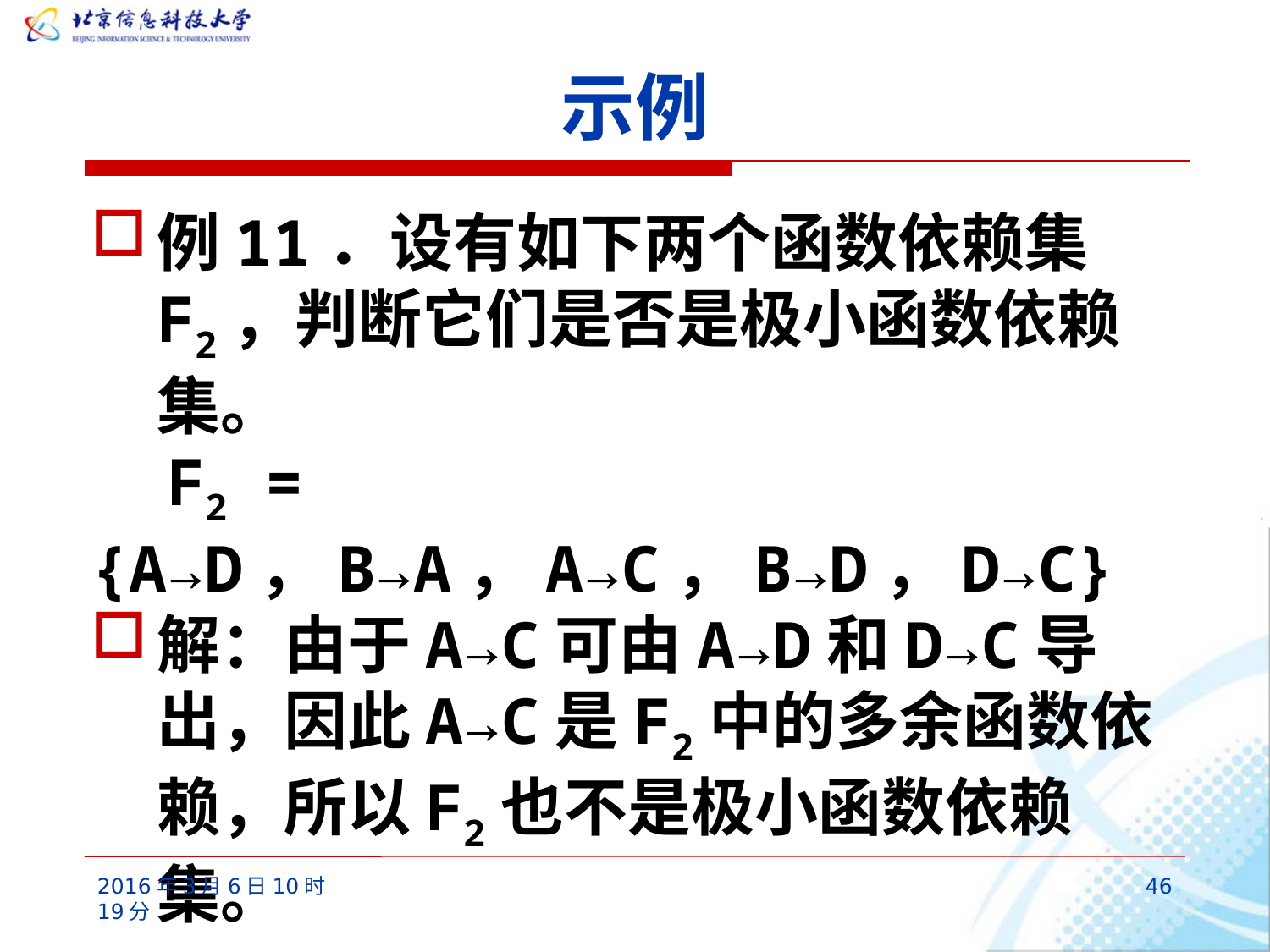

# 示例
例11．设有如下两个函数依赖集F2，判断它们是否是极小函数依赖集。
  F2 = {A→D，B→A，A→C，B→D，D→C}
解：由于A→C可由A→D和D→C导出，因此A→C是F2中的多余函数依赖，所以F2也不是极小函数依赖集。
2016年3月6日10时19分
46